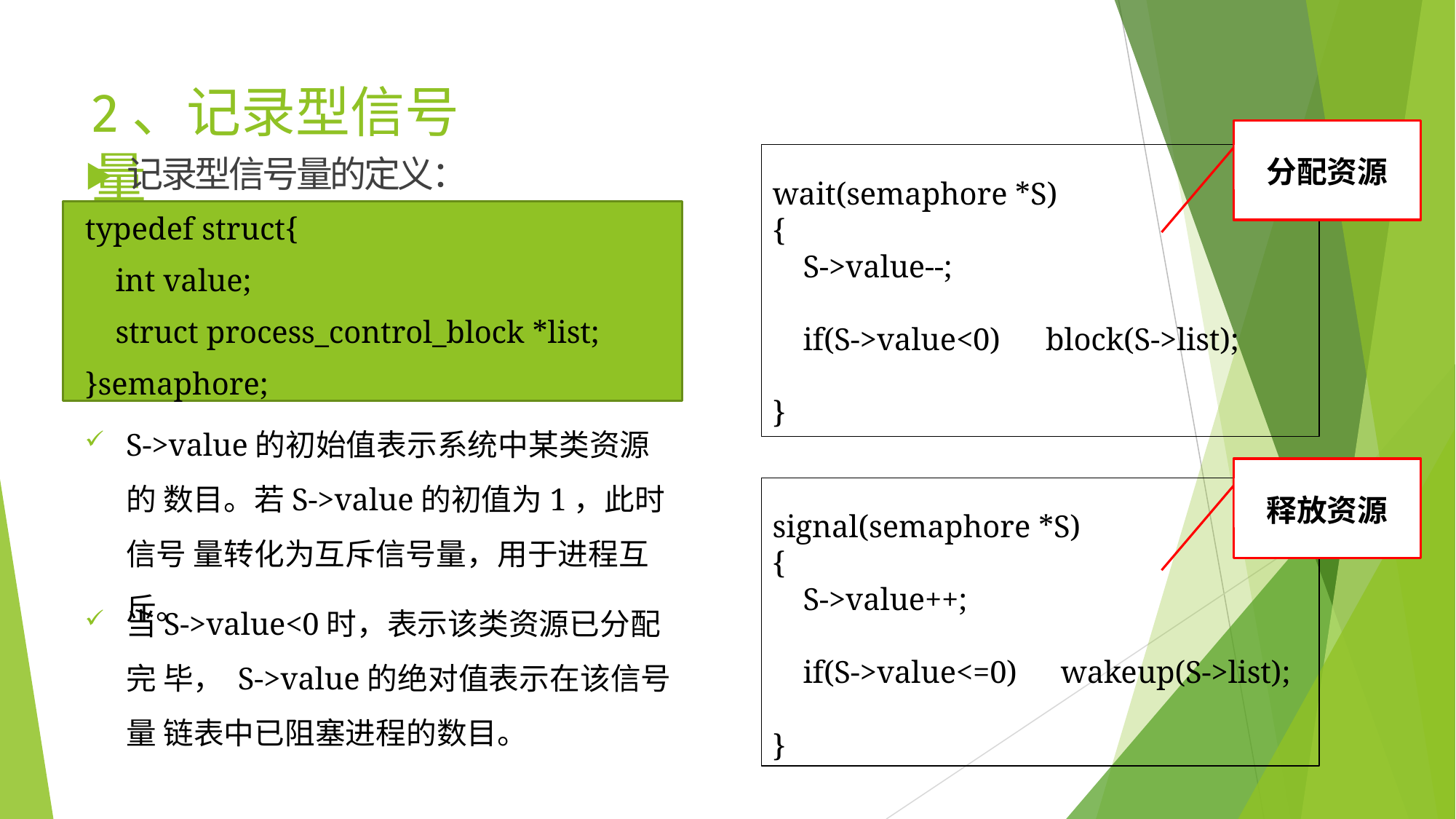

# 2、记录型信号量

分配
▶	记录型信号量的定义：
资源
wait(semaphore *S){
typedef struct{
int value;
struct process_control_block *list;
}semaphore;
S->value--;
if(S->value<0)
block(S->list);
}
S->value的初始值表示系统中某类资源的 数目。若S->value的初值为1，此时信号 量转化为互斥信号量，用于进程互斥。

释放
资源
signal(semaphore *S){
S->value++;
当S->value<0时，表示该类资源已分配完 毕， S->value的绝对值表示在该信号量 链表中已阻塞进程的数目。
if(S->value<=0)
wakeup(S->list);
}